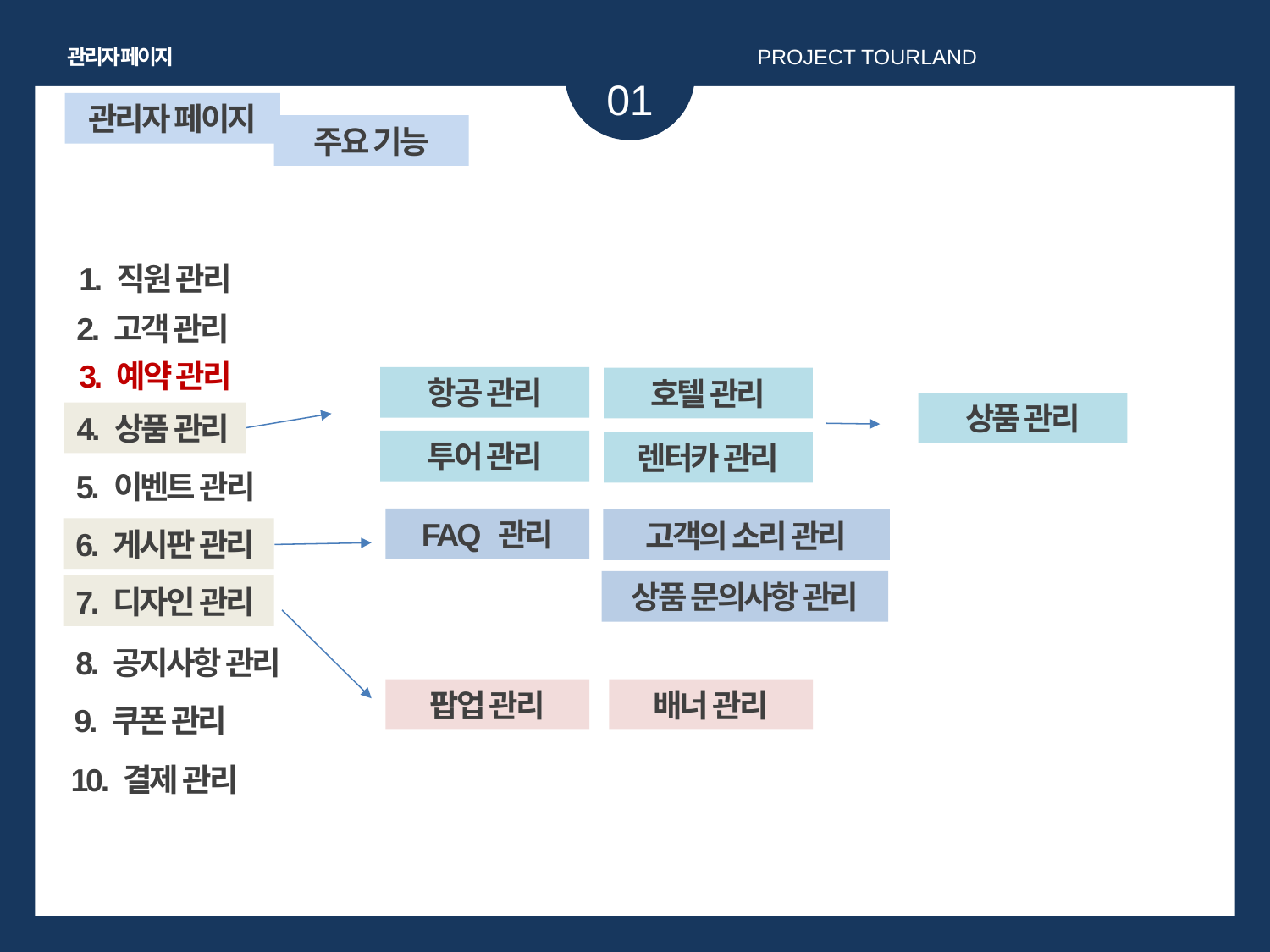

관리자 페이지
PROJECT TOURLAND
01

관리자 페이지
주요 기능
1. 직원 관리
2. 고객 관리
3. 예약 관리
소제
항공 관리
호텔 관리
상품 관리
투어 관리
렌터카 관리
4. 상품 관리
소제목
5. 이벤트 관리
FAQ 관리
고객의 소리 관리
6. 게시판 관리
상품 문의사항 관리
7. 디자인 관리
8. 공지사항 관리
팝업 관리
배너 관리
9. 쿠폰 관리
10. 결제 관리